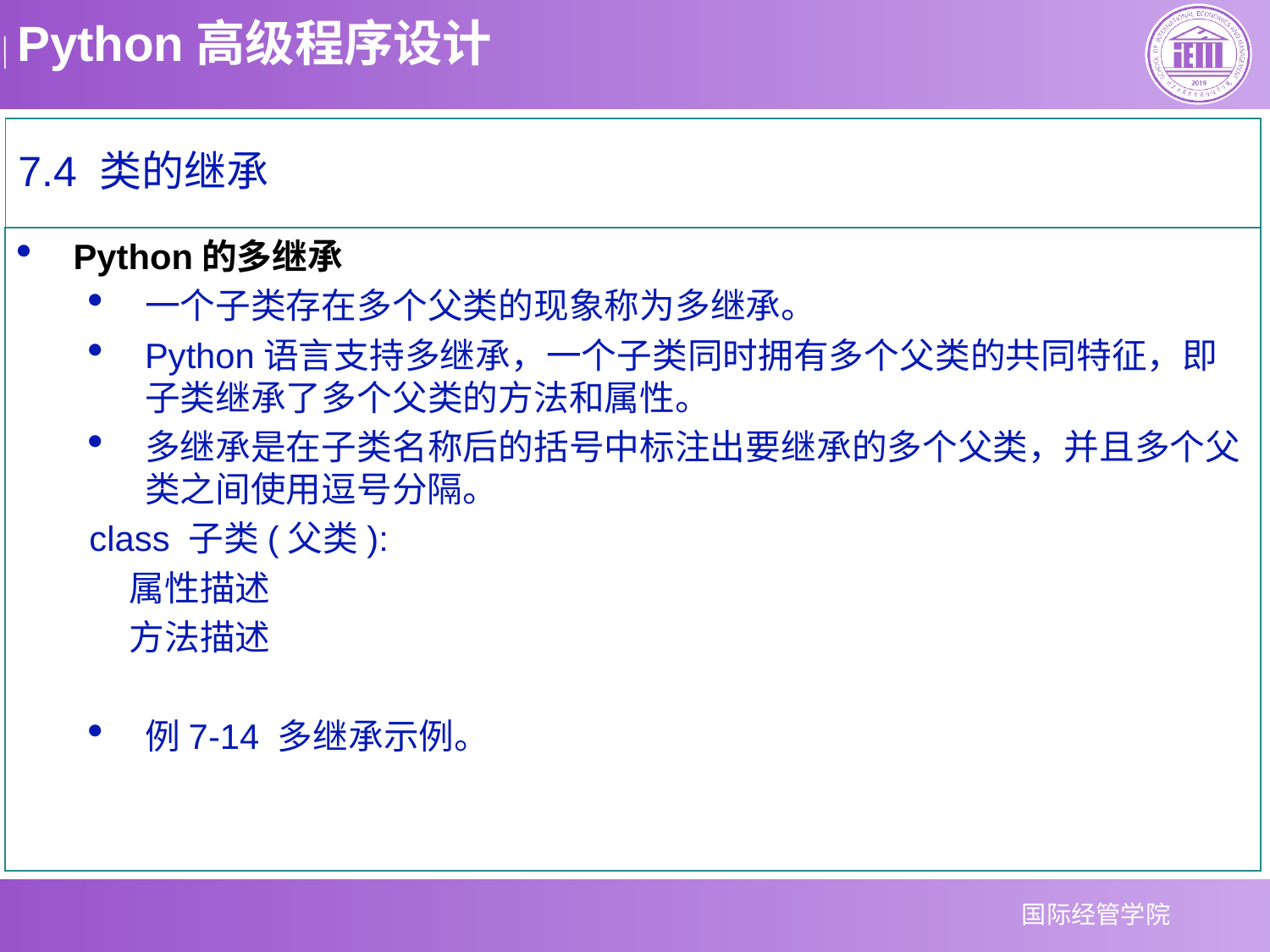

# 7.4 类的继承
Python的多继承
一个子类存在多个父类的现象称为多继承。
Python语言支持多继承，一个子类同时拥有多个父类的共同特征，即子类继承了多个父类的方法和属性。
多继承是在子类名称后的括号中标注出要继承的多个父类，并且多个父类之间使用逗号分隔。
class 子类(父类):
    属性描述
    方法描述

例7-14 多继承示例。